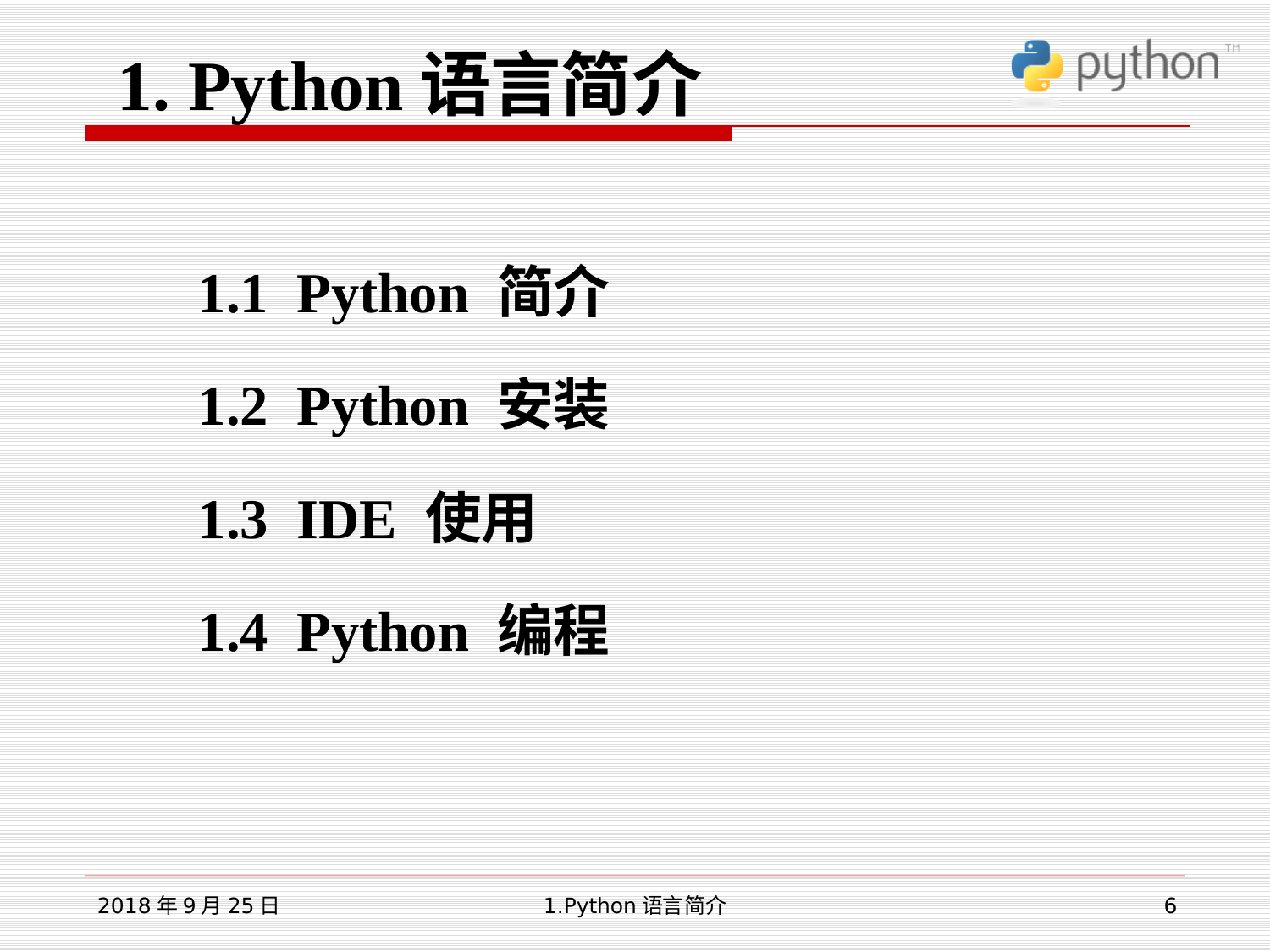

1. Python语言简介
1.1  Python 简介
1.2  Python 安装
1.3  IDE 使用
1.4  Python 编程
2018年9月25日
1.Python语言简介
6